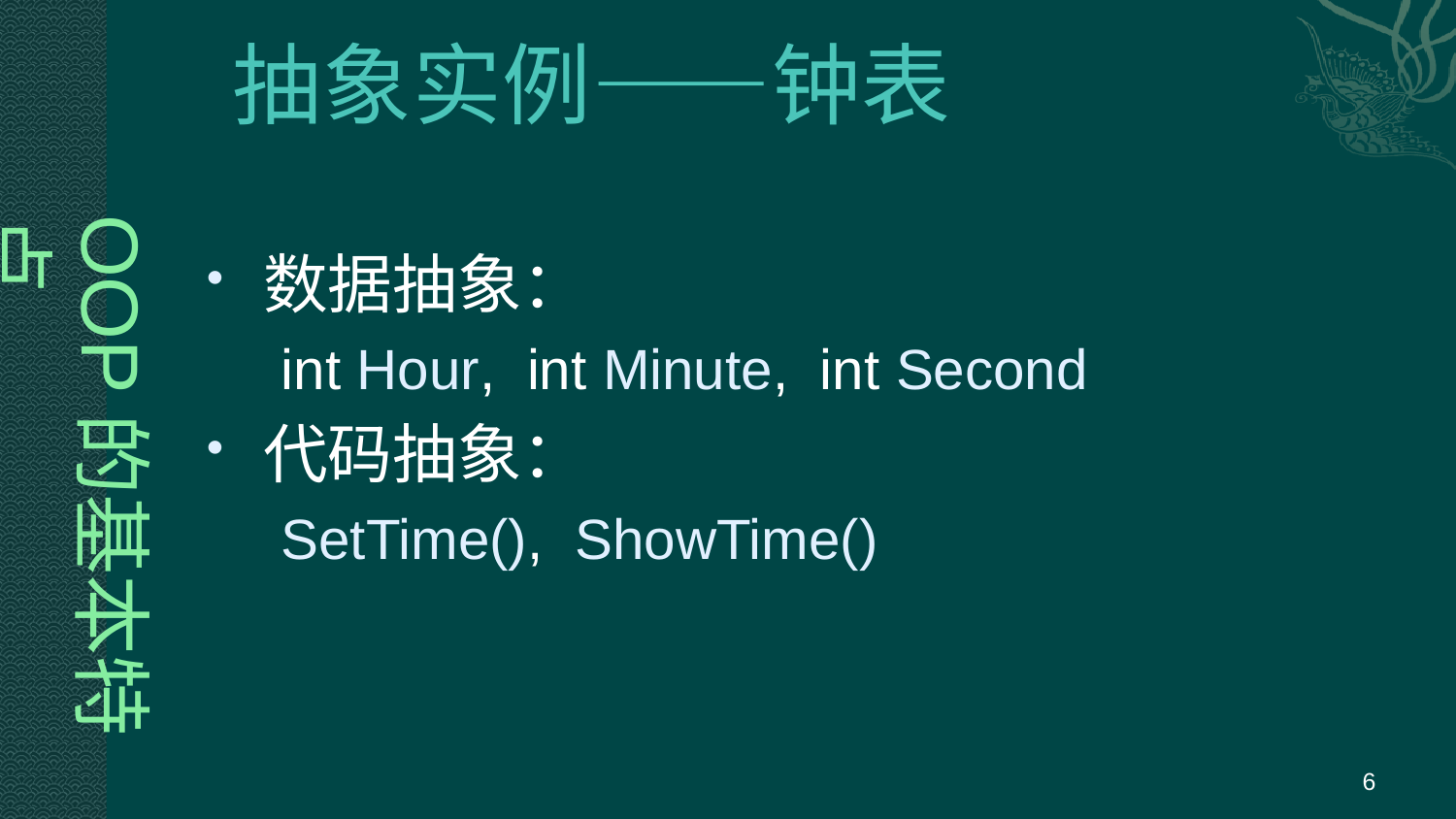

# 抽象实例——钟表
OOP的基本特点
数据抽象：
int Hour,  int Minute,  int Second
代码抽象：
SetTime(),  ShowTime()

6